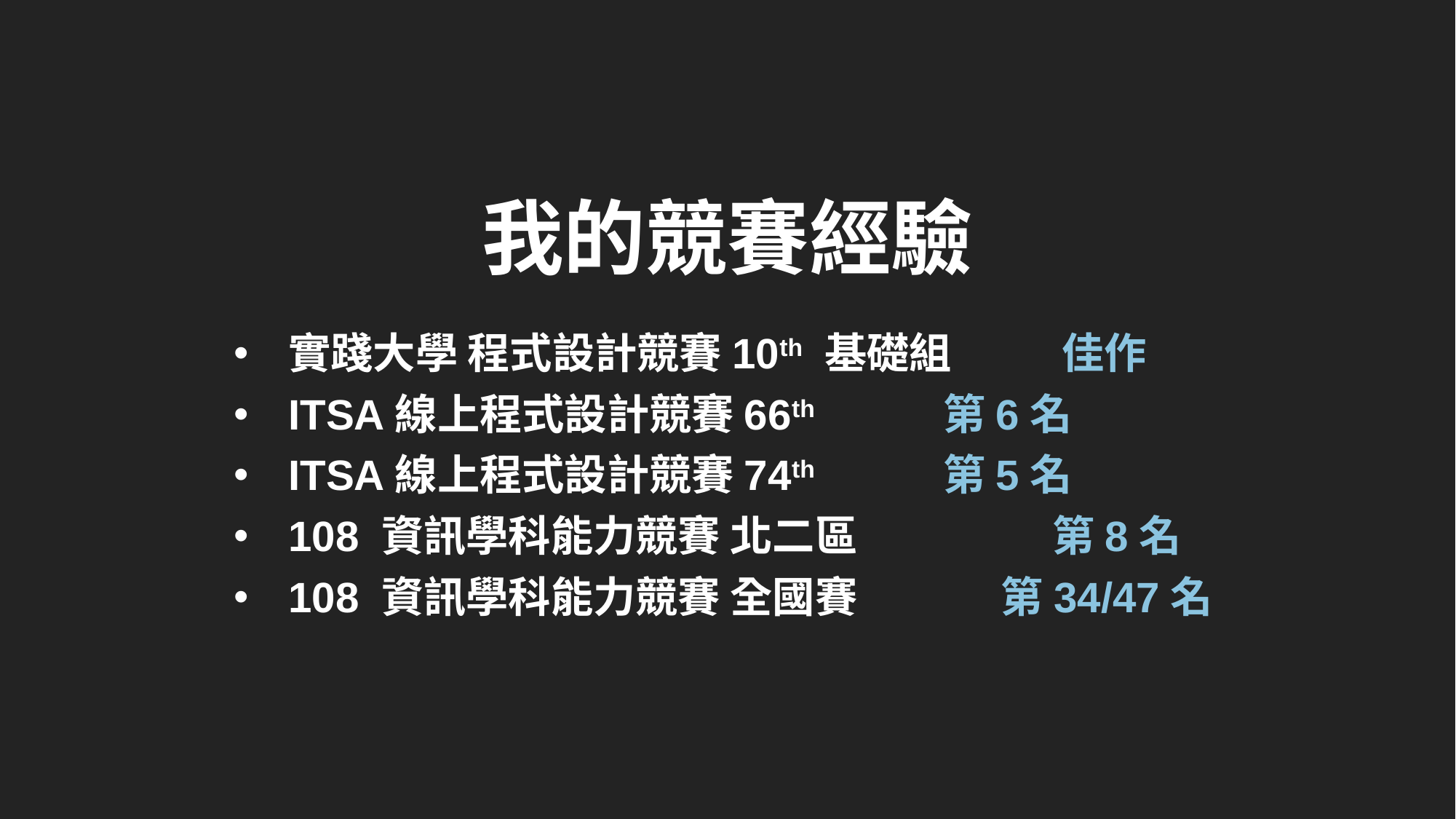

我的競賽經驗

實踐大學 程式設計競賽10th 基礎組	 佳作
ITSA線上程式設計競賽66th 		第6名
ITSA線上程式設計競賽74th 		第5名
108 資訊學科能力競賽 北二區		第8名
108 資訊學科能力競賽 全國賽	      第34/47名